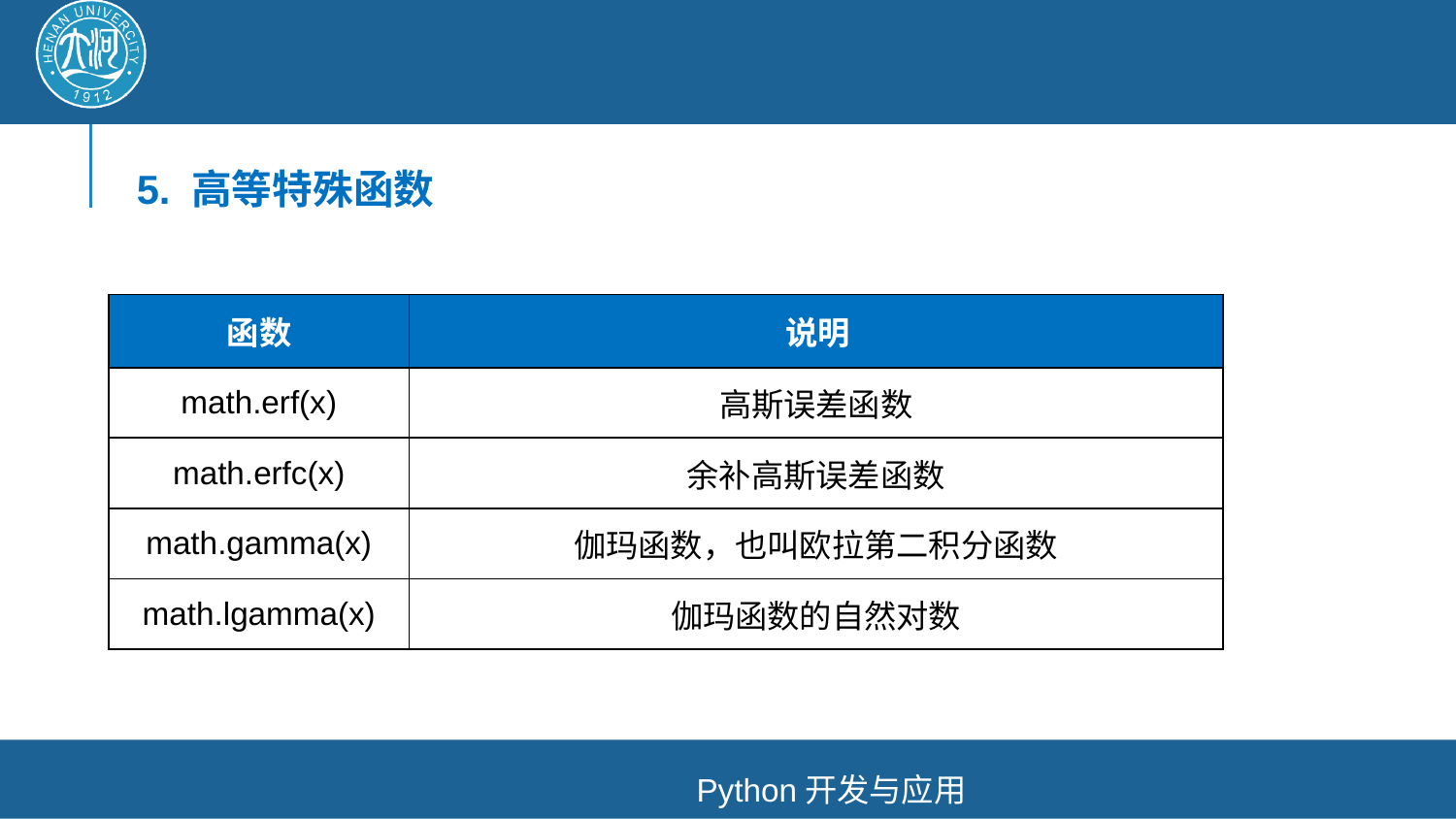

#
5. 高等特殊函数
| 函数 | 说明 |
| --- | --- |
| math.erf(x) | 高斯误差函数 |
| math.erfc(x) | 余补高斯误差函数 |
| math.gamma(x) | 伽玛函数，也叫欧拉第二积分函数 |
| math.lgamma(x) | 伽玛函数的自然对数 |

Python开发与应用
51